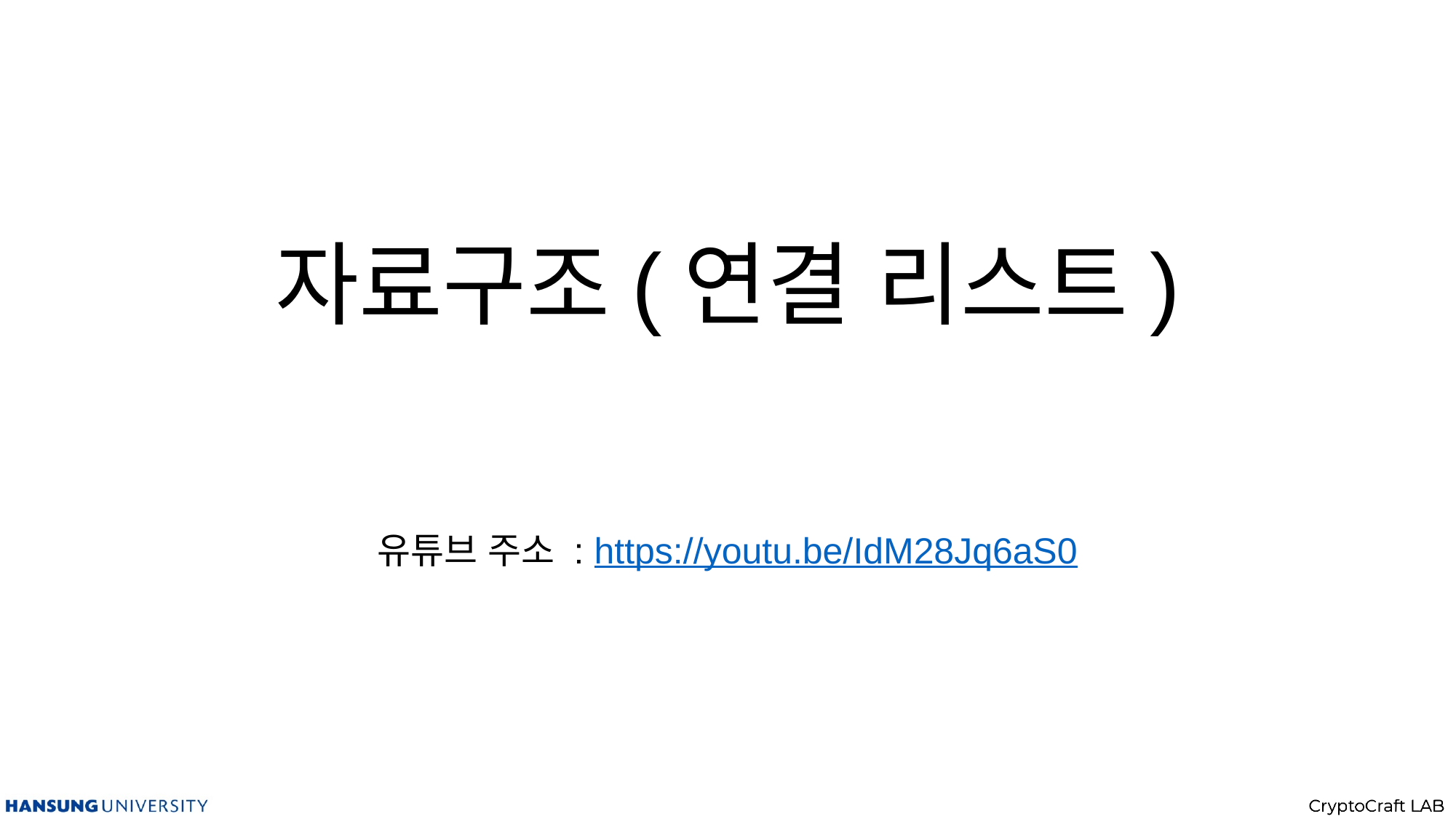

# 자료구조(연결 리스트)
유튜브 주소 : https://youtu.be/IdM28Jq6aS0